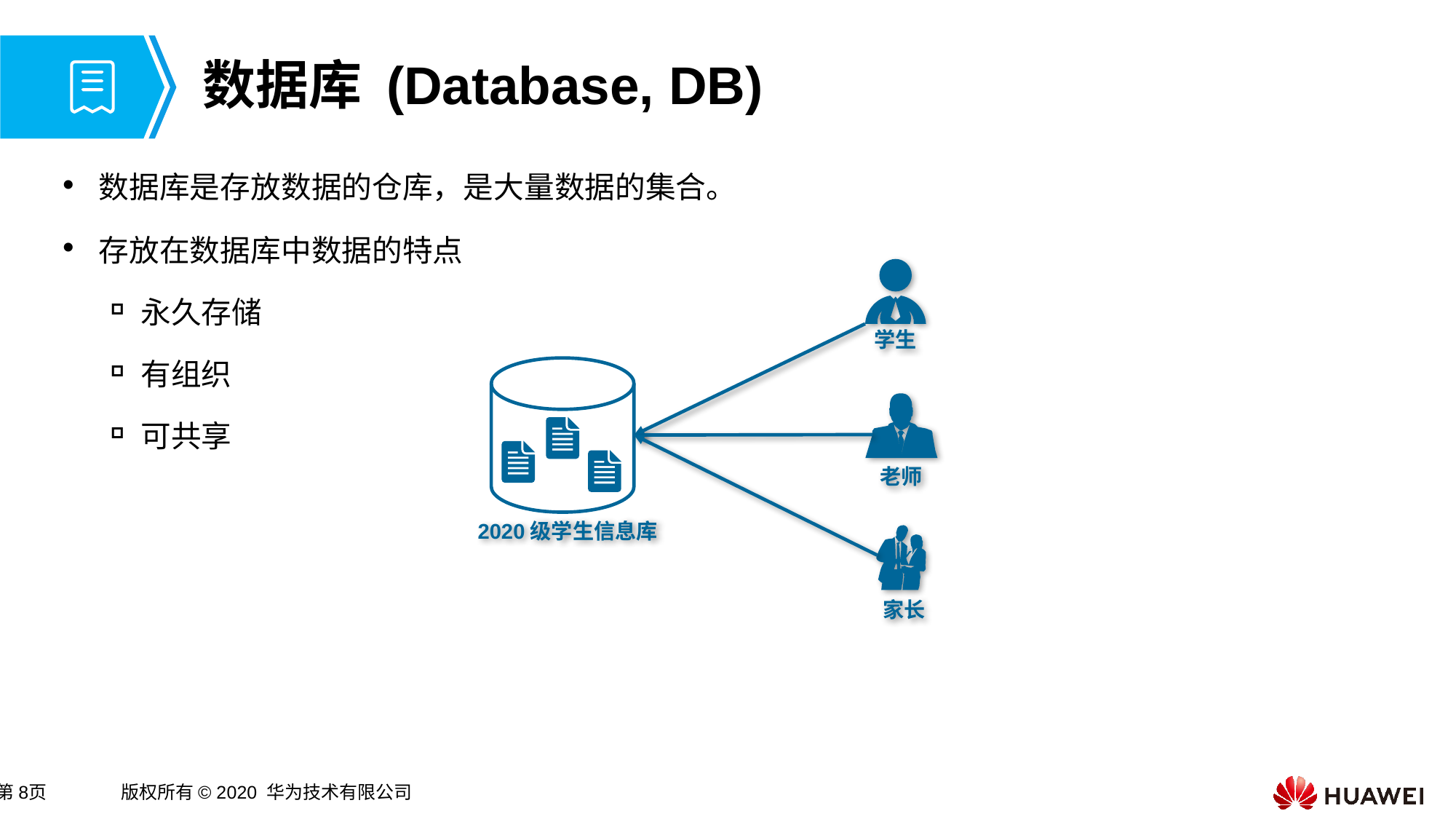

# 数据库 (Database, DB)
数据库是存放数据的仓库，是大量数据的集合。
存放在数据库中数据的特点
永久存储
有组织
可共享

Text
Text
Text
Text
Text
Text
Text
Text
Text
Text
Text
Text
Text
Text
Text
Text
Text
Text
Text
Text
Text
Text
Text
Text
Text
Text
Text
Text
Text
Text
Text
Text
Text
Text
Text
Text
Text
Text
Text
Text
Text
Text
Text
Text
Text
Text
学生

老师
2020级学生信息库

家长